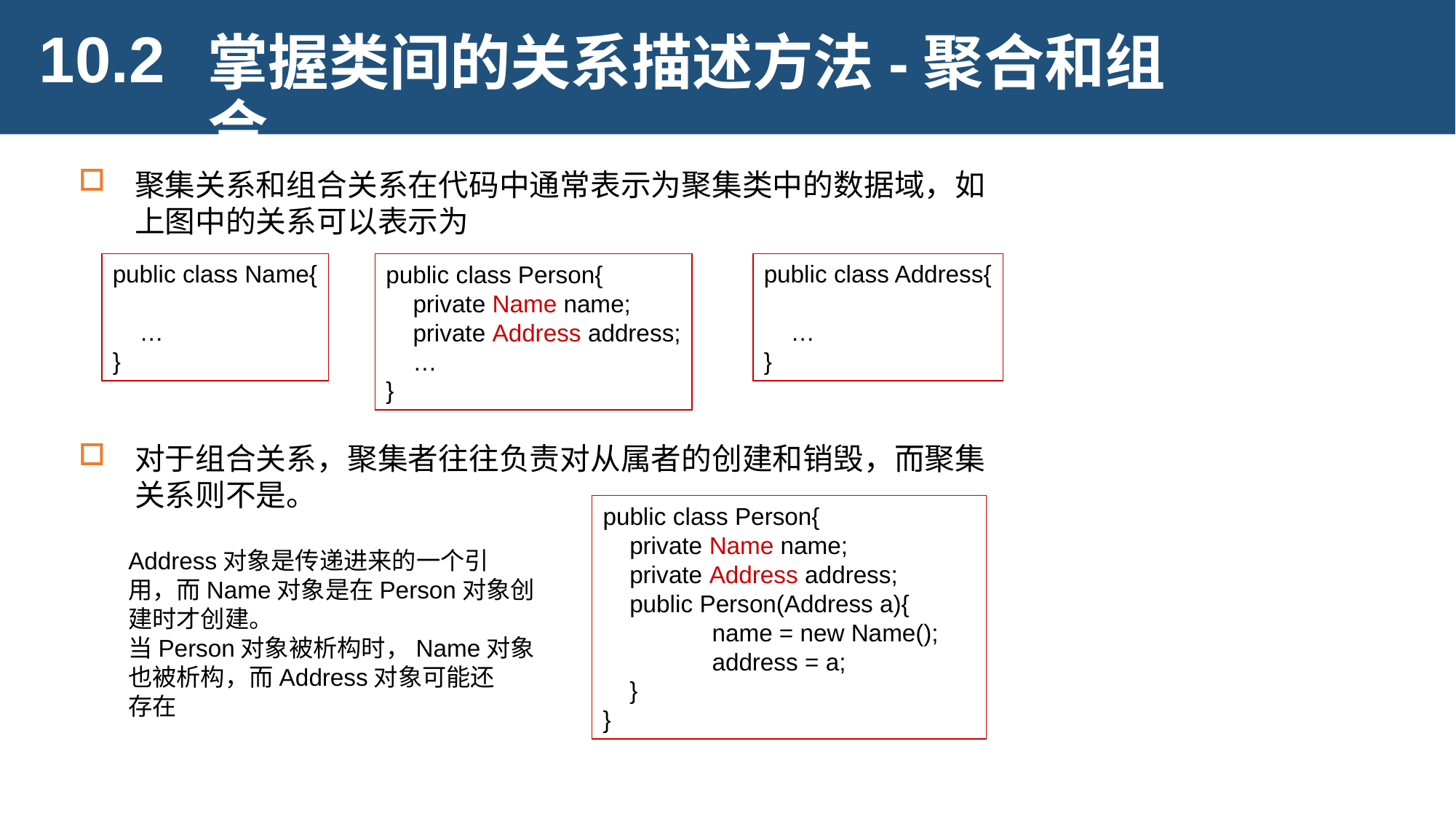

10.2
掌握类间的关系描述方法-聚合和组合
聚集关系和组合关系在代码中通常表示为聚集类中的数据域，如上图中的关系可以表示为

对于组合关系，聚集者往往负责对从属者的创建和销毁，而聚集关系则不是。

public class Name{

    …
}
public class Address{

    …
}
public class Person{
    private Name name;
    private Address address;
    …
}
public class Person{
    private Name name;
    private Address address;
    public Person(Address a){
	name = new Name();
	address = a;
    }
}
Address对象是传递进来的一个引
用，而Name对象是在Person对象创
建时才创建。
当Person对象被析构时，Name对象
也被析构，而Address对象可能还
存在